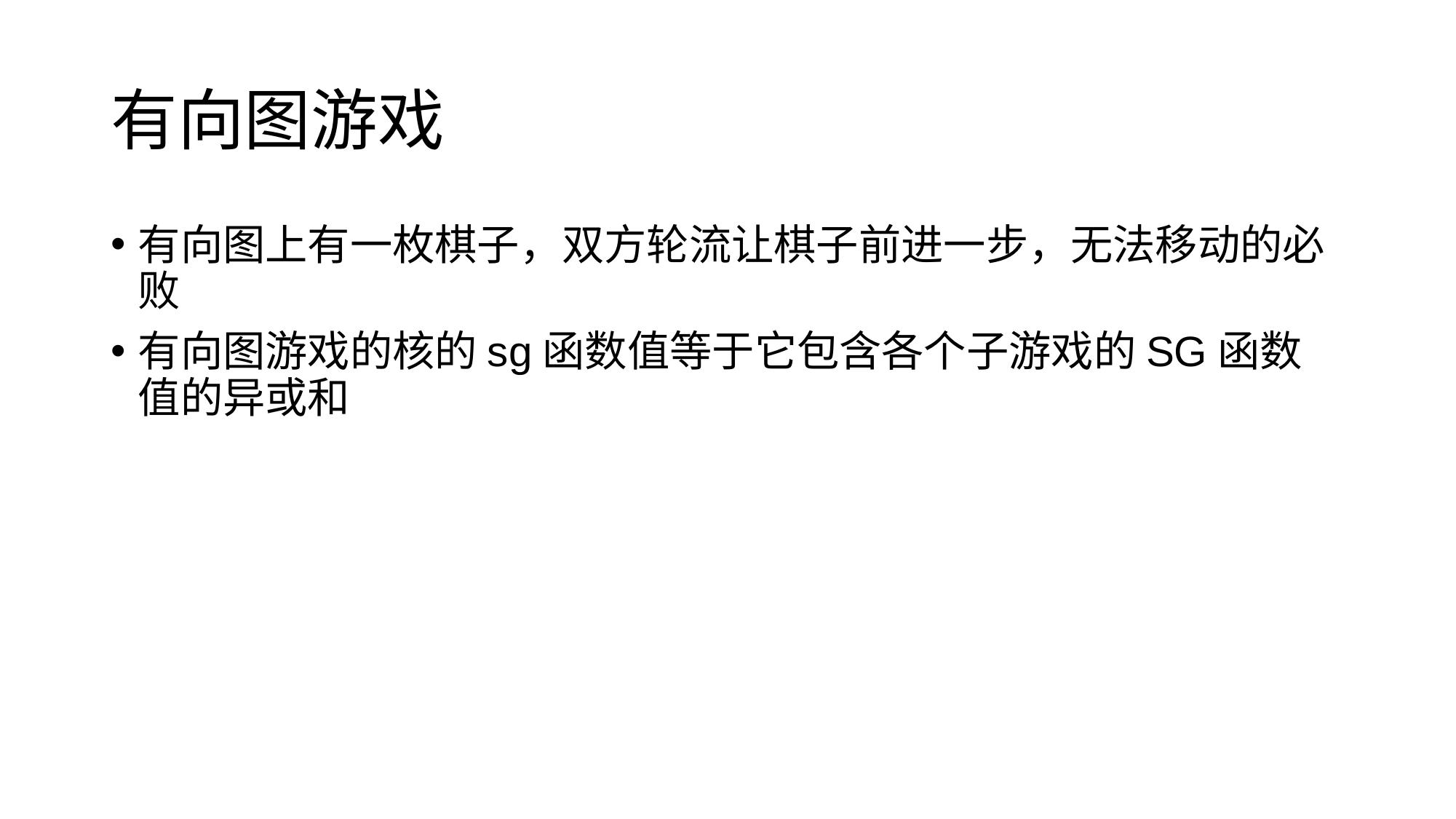

# 有向图游戏
有向图上有一枚棋子，双方轮流让棋子前进一步，无法移动的必败
有向图游戏的核的sg函数值等于它包含各个子游戏的SG函数值的异或和